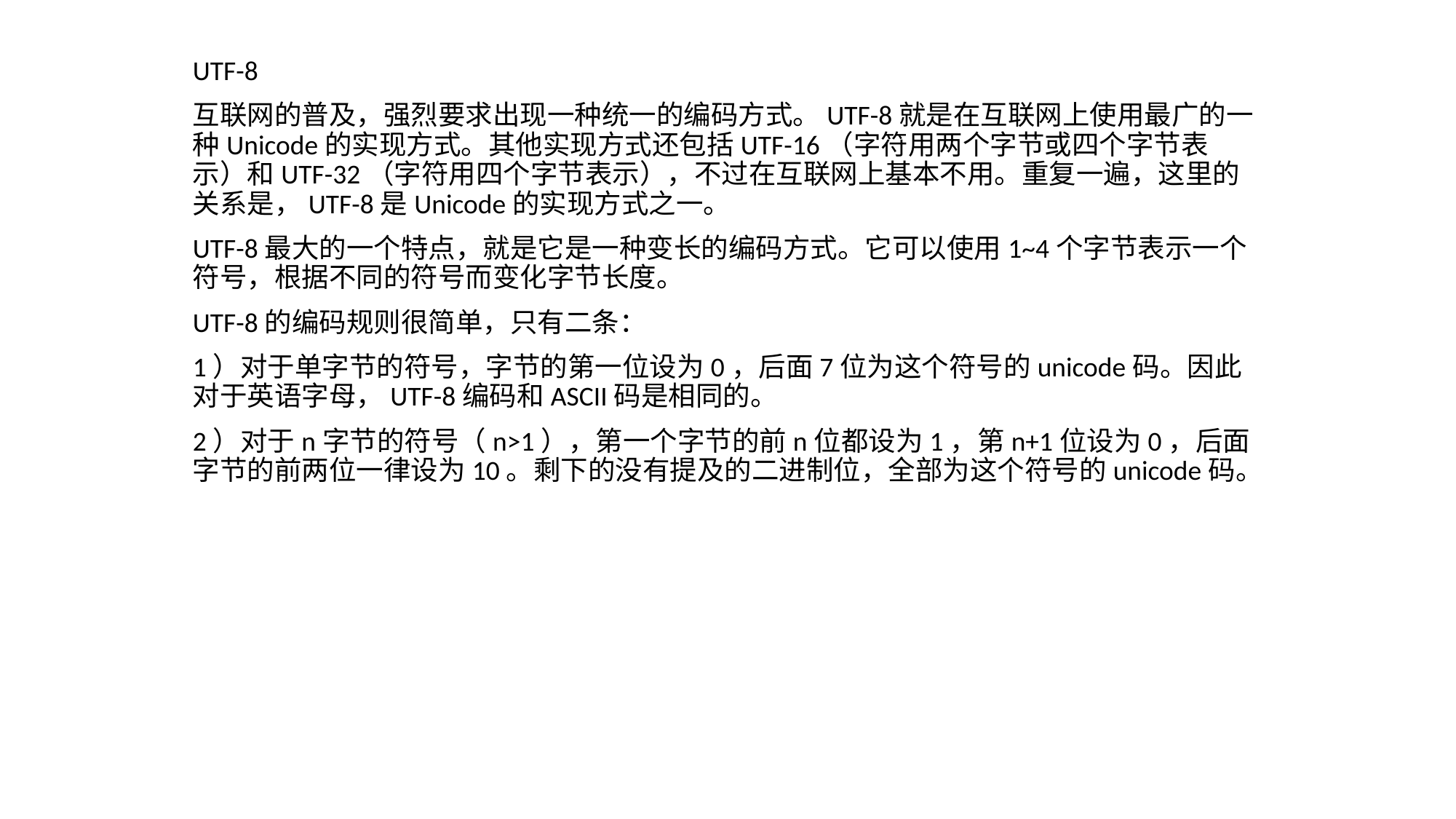

UTF-8
互联网的普及，强烈要求出现一种统一的编码方式。UTF-8就是在互联网上使用最广的一种Unicode的实现方式。其他实现方式还包括UTF-16（字符用两个字节或四个字节表示）和UTF-32（字符用四个字节表示），不过在互联网上基本不用。重复一遍，这里的关系是，UTF-8是Unicode的实现方式之一。
UTF-8最大的一个特点，就是它是一种变长的编码方式。它可以使用1~4个字节表示一个符号，根据不同的符号而变化字节长度。
UTF-8的编码规则很简单，只有二条：
1）对于单字节的符号，字节的第一位设为0，后面7位为这个符号的unicode码。因此对于英语字母，UTF-8编码和ASCII码是相同的。
2）对于n字节的符号（n>1），第一个字节的前n位都设为1，第n+1位设为0，后面字节的前两位一律设为10。剩下的没有提及的二进制位，全部为这个符号的unicode码。